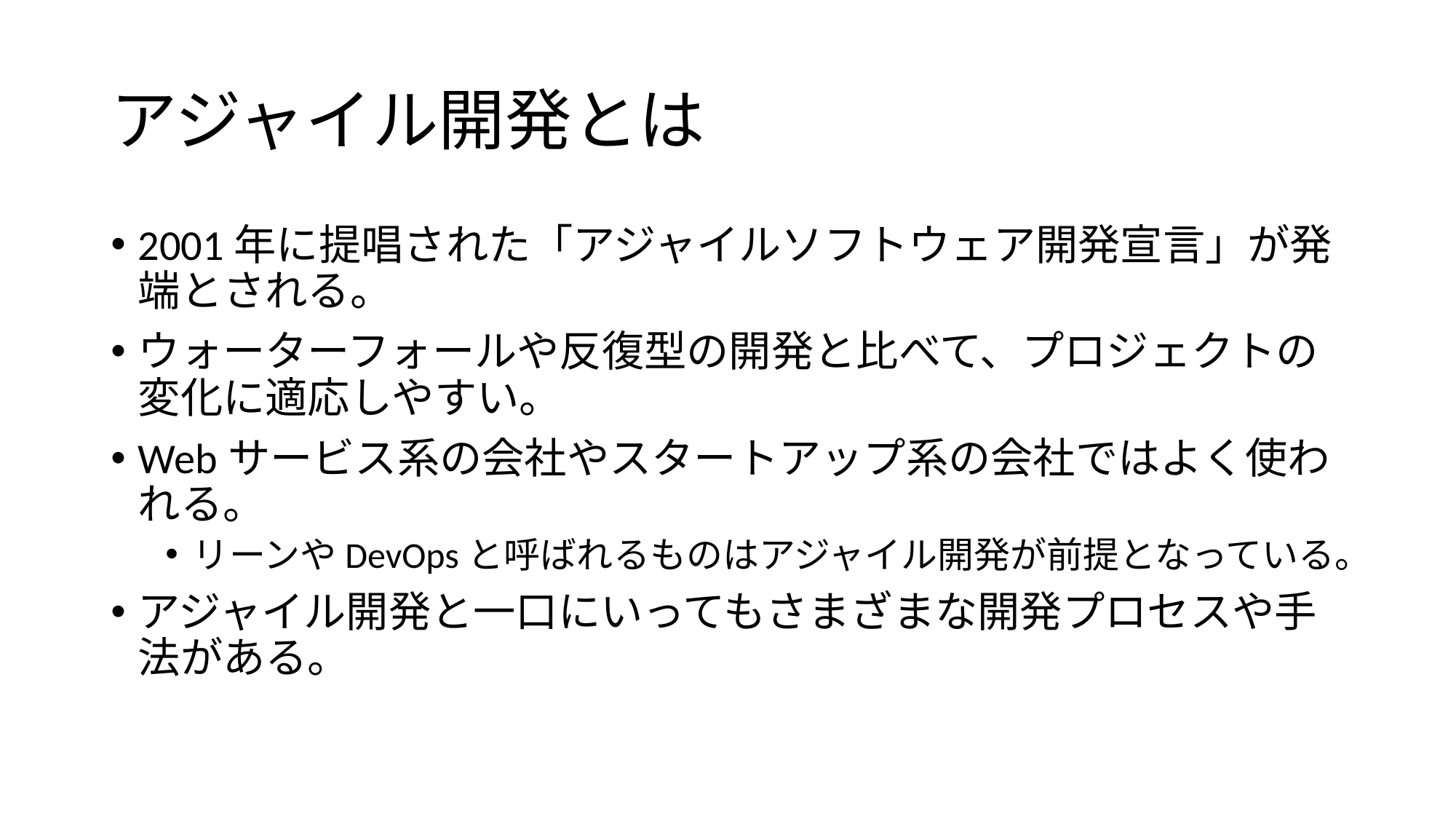

# アジャイル開発とは
2001年に提唱された「アジャイルソフトウェア開発宣言」が発端とされる。
ウォーターフォールや反復型の開発と比べて、プロジェクトの変化に適応しやすい。
Webサービス系の会社やスタートアップ系の会社ではよく使われる。
リーンやDevOpsと呼ばれるものはアジャイル開発が前提となっている。
アジャイル開発と一口にいってもさまざまな開発プロセスや手法がある。